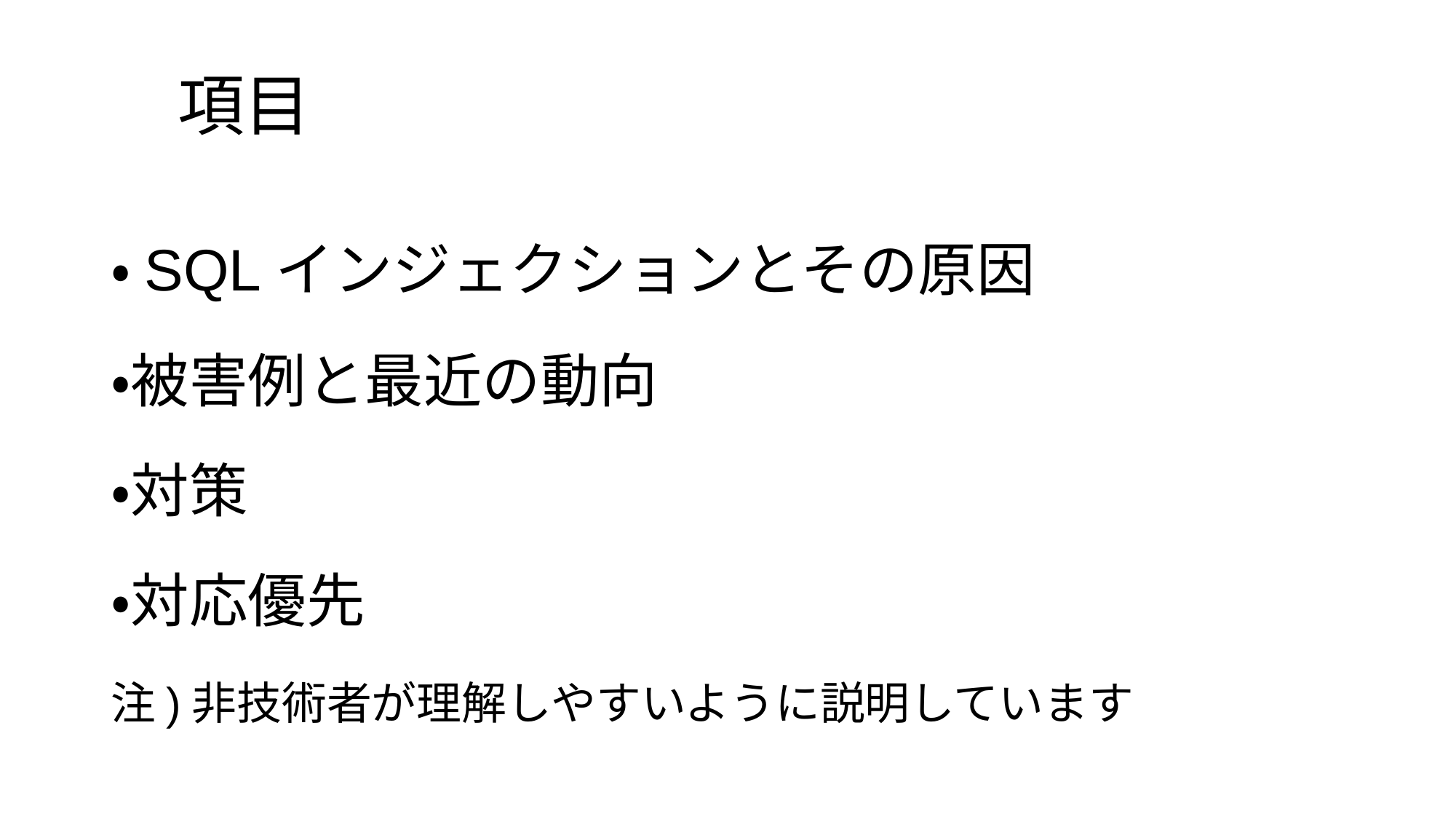

# 項目

・SQLインジェクションとその原因

・被害例と最近の動向

・対策

・対応優先

注)非技術者が理解しやすいように説明しています